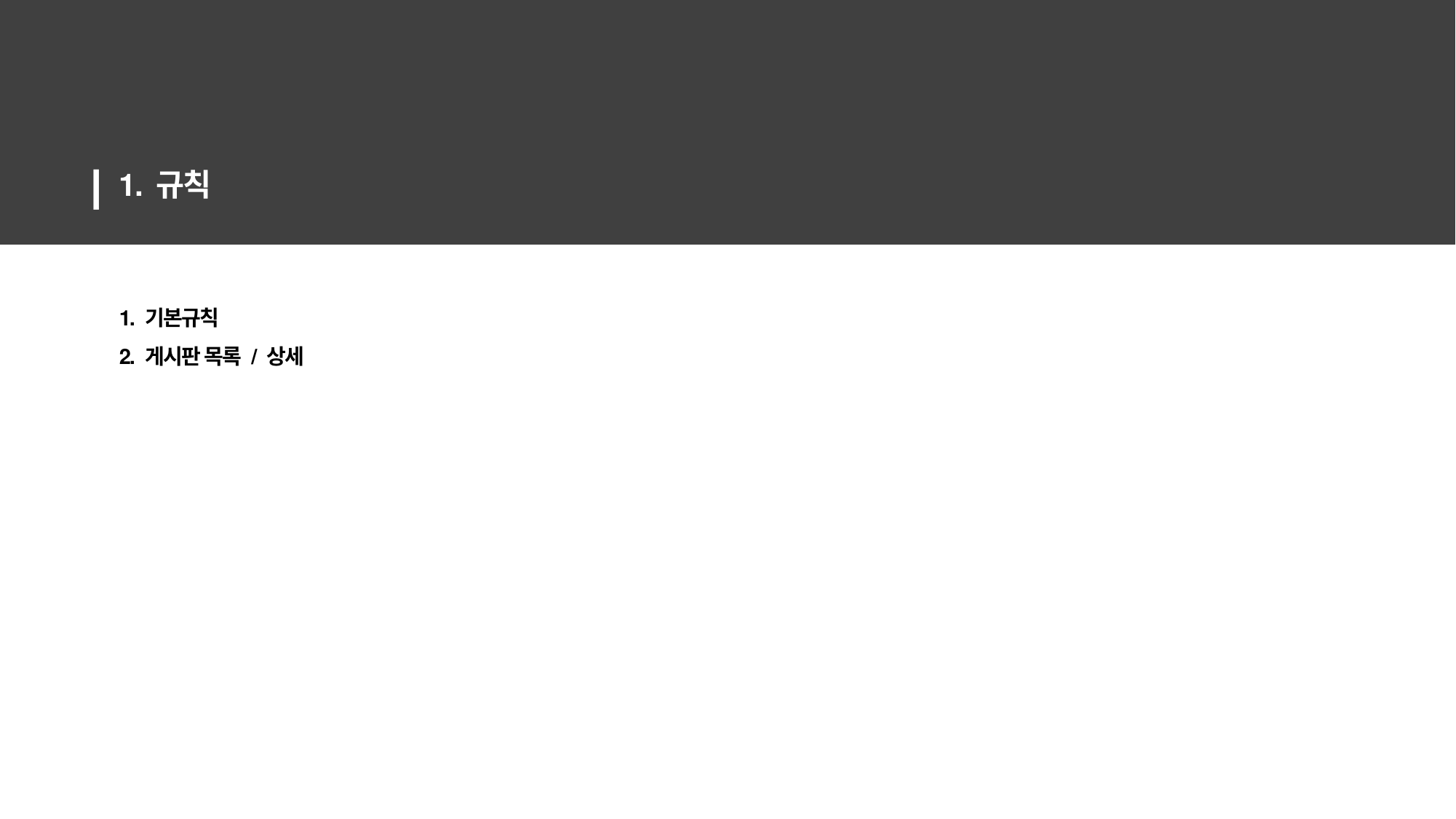

1. 규칙
# 1. 기본규칙 2. 게시판 목록 / 상세